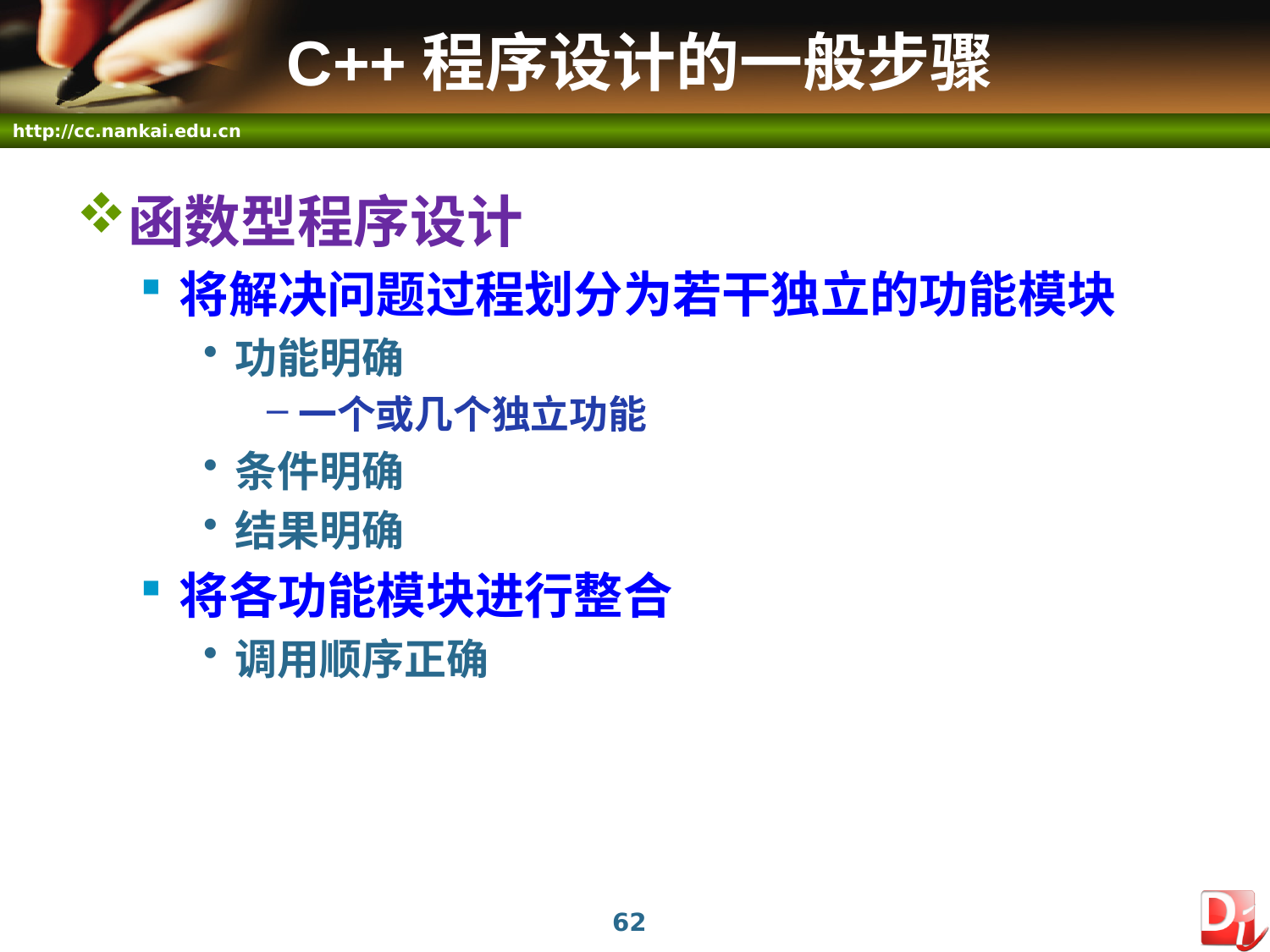

# C++程序设计的一般步骤
函数型程序设计
将解决问题过程划分为若干独立的功能模块
功能明确
一个或几个独立功能
条件明确
结果明确
将各功能模块进行整合
调用顺序正确
62